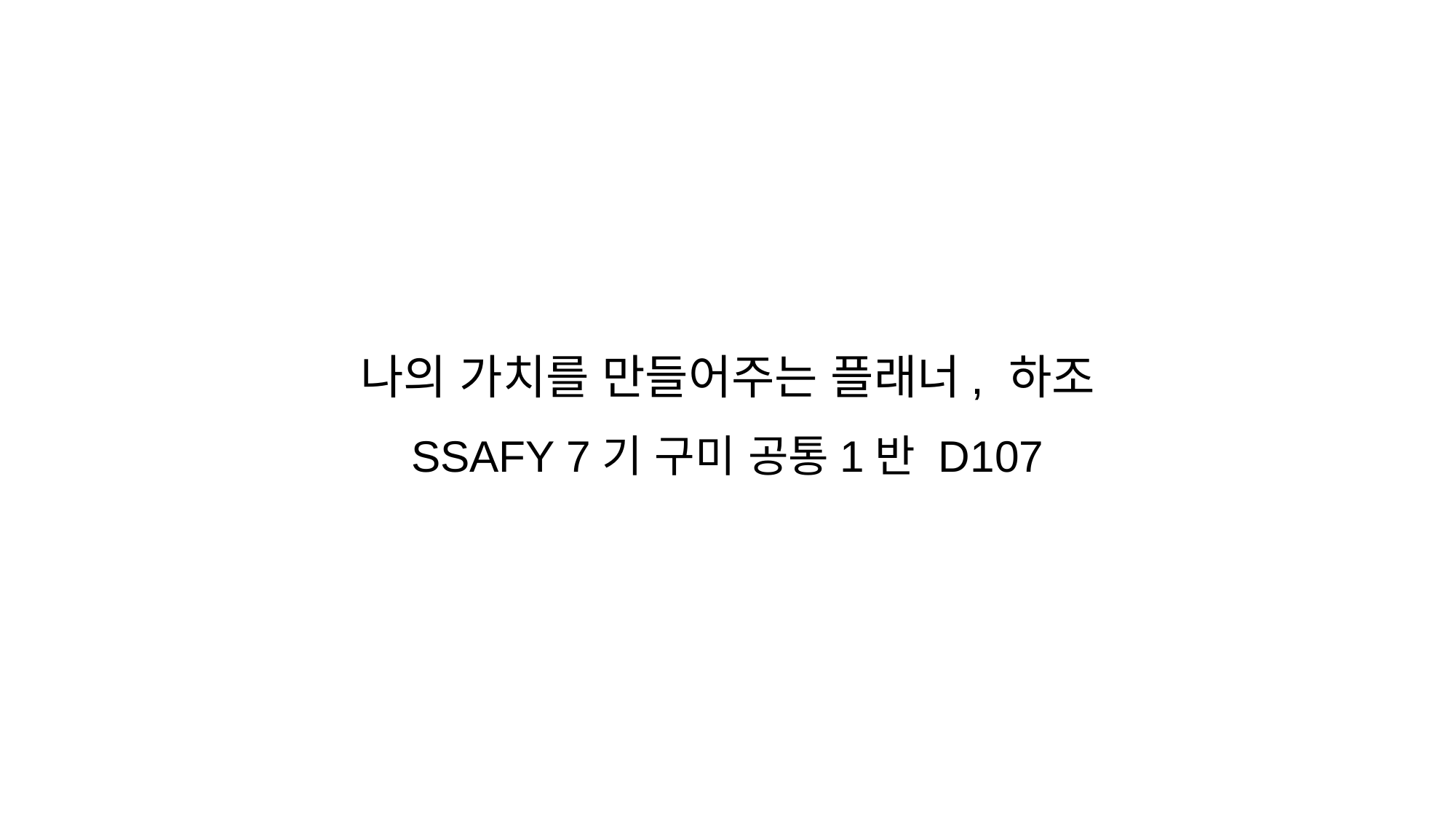

# 나의 가치를 만들어주는 플래너, 하조
SSAFY 7기 구미 공통1반 D107